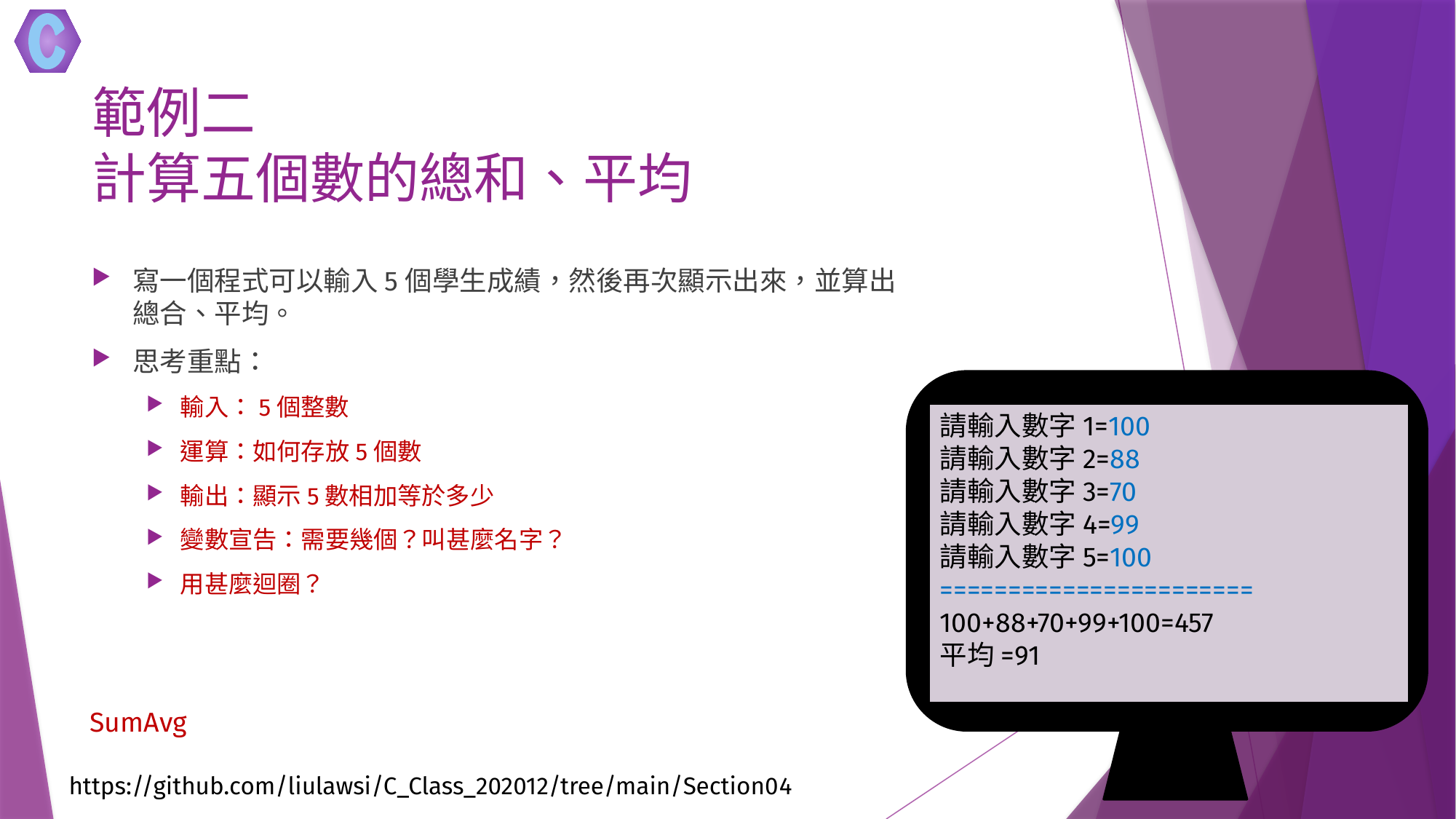

# 範例二 計算五個數的總和、平均
寫一個程式可以輸入5個學生成績，然後再次顯示出來，並算出總合、平均。
思考重點：
輸入：5個整數
運算：如何存放5個數
輸出：顯示5數相加等於多少
變數宣告：需要幾個？叫甚麼名字？
用甚麼迴圈？

請輸入數字1=100
請輸入數字2=88
請輸入數字3=70
請輸入數字4=99
請輸入數字5=100
=======================
100+88+70+99+100=457
平均=91

SumAvg